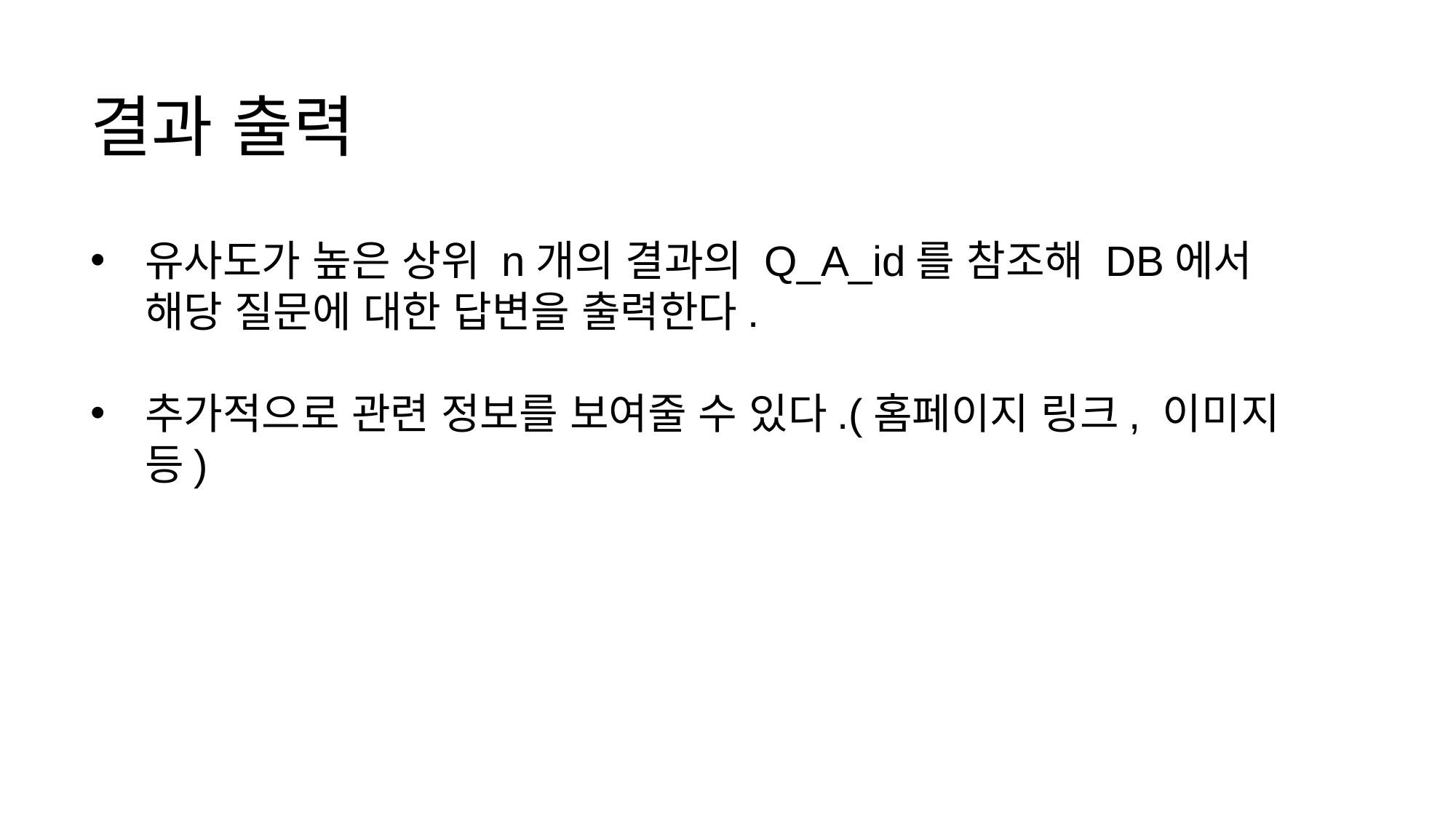

# 결과 출력
유사도가 높은 상위 n개의 결과의 Q_A_id를 참조해 DB에서 해당 질문에 대한 답변을 출력한다.

추가적으로 관련 정보를 보여줄 수 있다.(홈페이지 링크, 이미지 등)